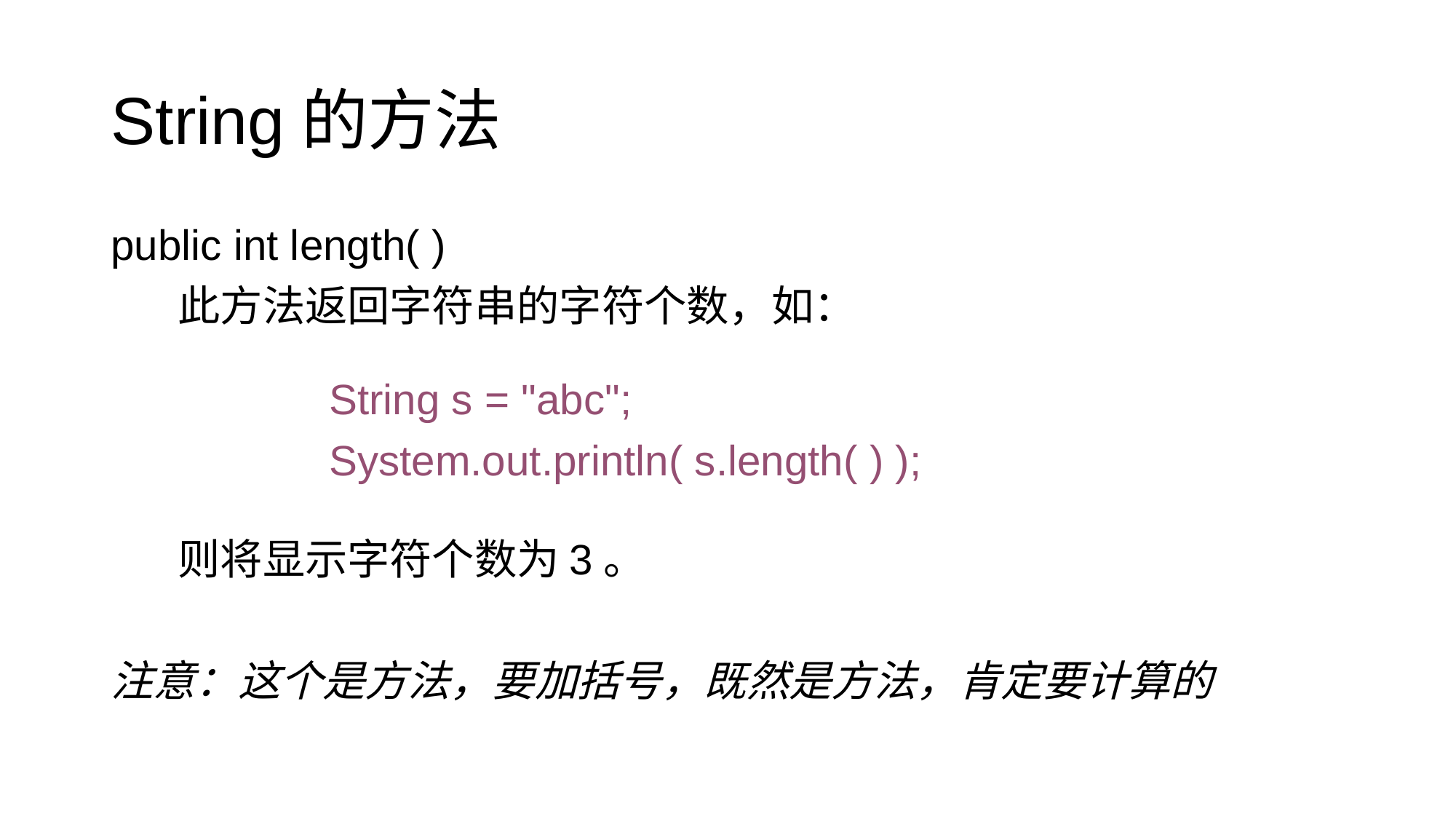

# String的方法
public int length( )
      此方法返回字符串的字符个数，如：

		String s = "abc";
 		System.out.println( s.length( ) );

      则将显示字符个数为3。

注意：这个是方法，要加括号，既然是方法，肯定要计算的